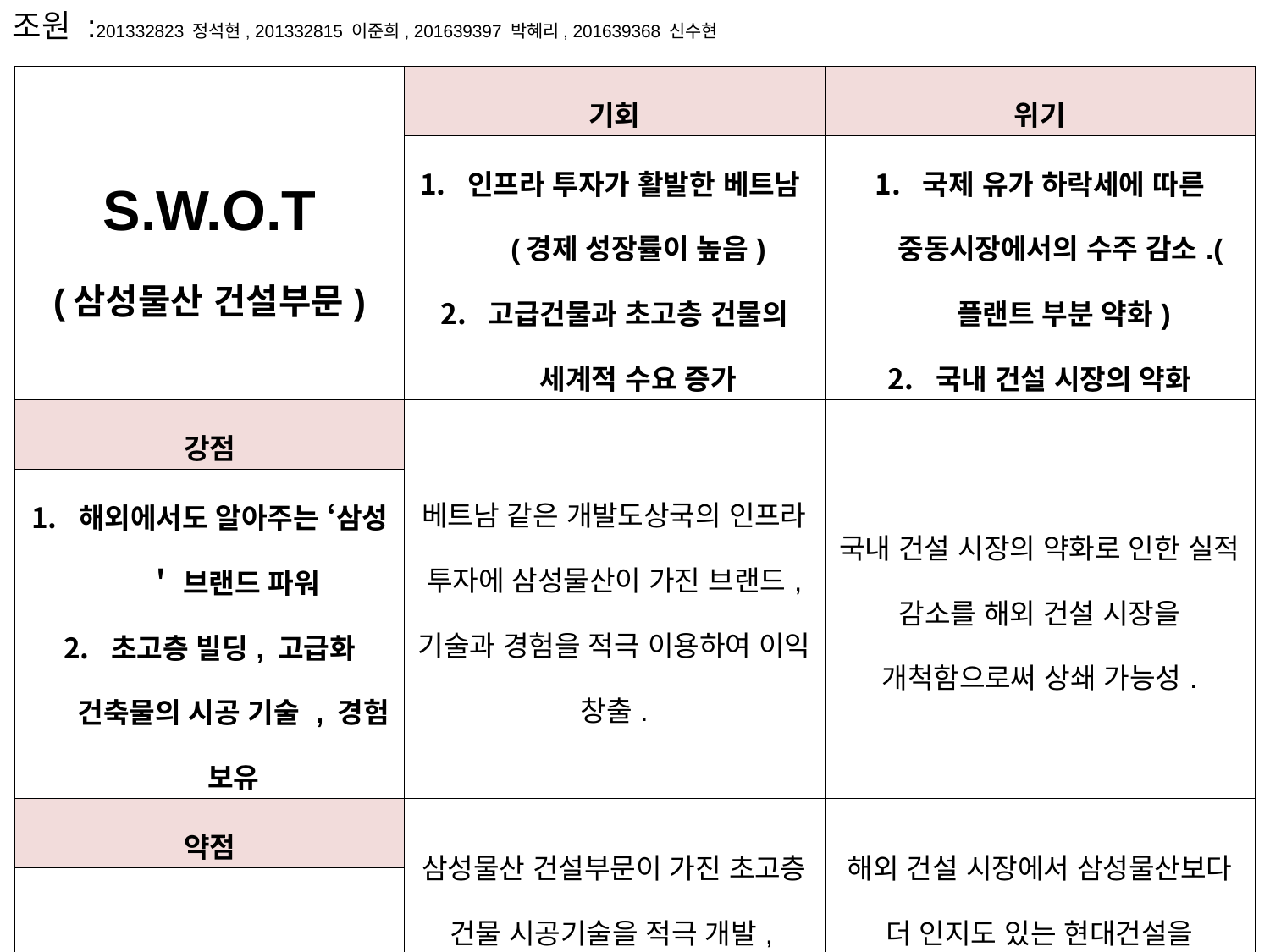

조원 :201332823 정석현, 201332815 이준희, 201639397 박혜리, 201639368 신수현
| S.W.O.T (삼성물산 건설부문) | 기회 | 위기 |
| --- | --- | --- |
|  | 인프라 투자가 활발한 베트남(경제 성장률이 높음) 고급건물과 초고층 건물의 세계적 수요 증가 | 국제 유가 하락세에 따른 중동시장에서의 수주 감소.(플랜트 부분 약화) 국내 건설 시장의 약화 |
| 강점 | 베트남 같은 개발도상국의 인프라 투자에 삼성물산이 가진 브랜드, 기술과 경험을 적극 이용하여 이익 창출. | 국내 건설 시장의 약화로 인한 실적 감소를 해외 건설 시장을 개척함으로써 상쇄 가능성. |
| 해외에서도 알아주는 ‘삼성＇ 브랜드 파워 초고층 빌딩, 고급화 건축물의 시공 기술 , 경험 보유 |  |  |
| 약점 | 삼성물산 건설부문이 가진 초고층 건물 시공기술을 적극 개발,홍보하여 유럽등 새로운 건설시장 개척. | 해외 건설 시장에서 삼성물산보다 더 인지도 있는 현대건설을 분석하여, 시장에서의 경쟁력 확보 시급. |
| 중동과 동남아에 국한된 건설부문 인지도. |  |  |